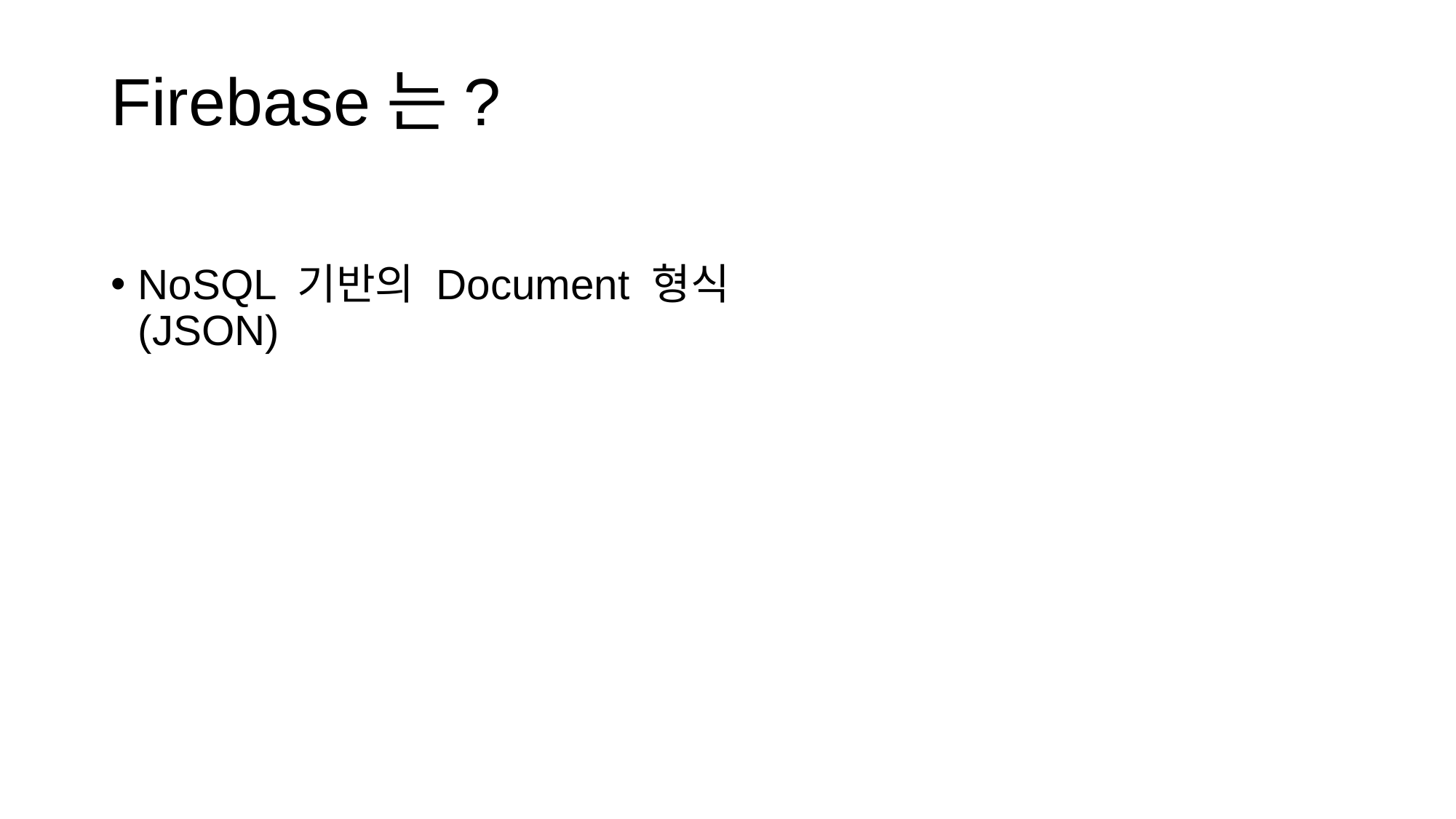

# Firebase는?
NoSQL 기반의 Document 형식 (JSON)